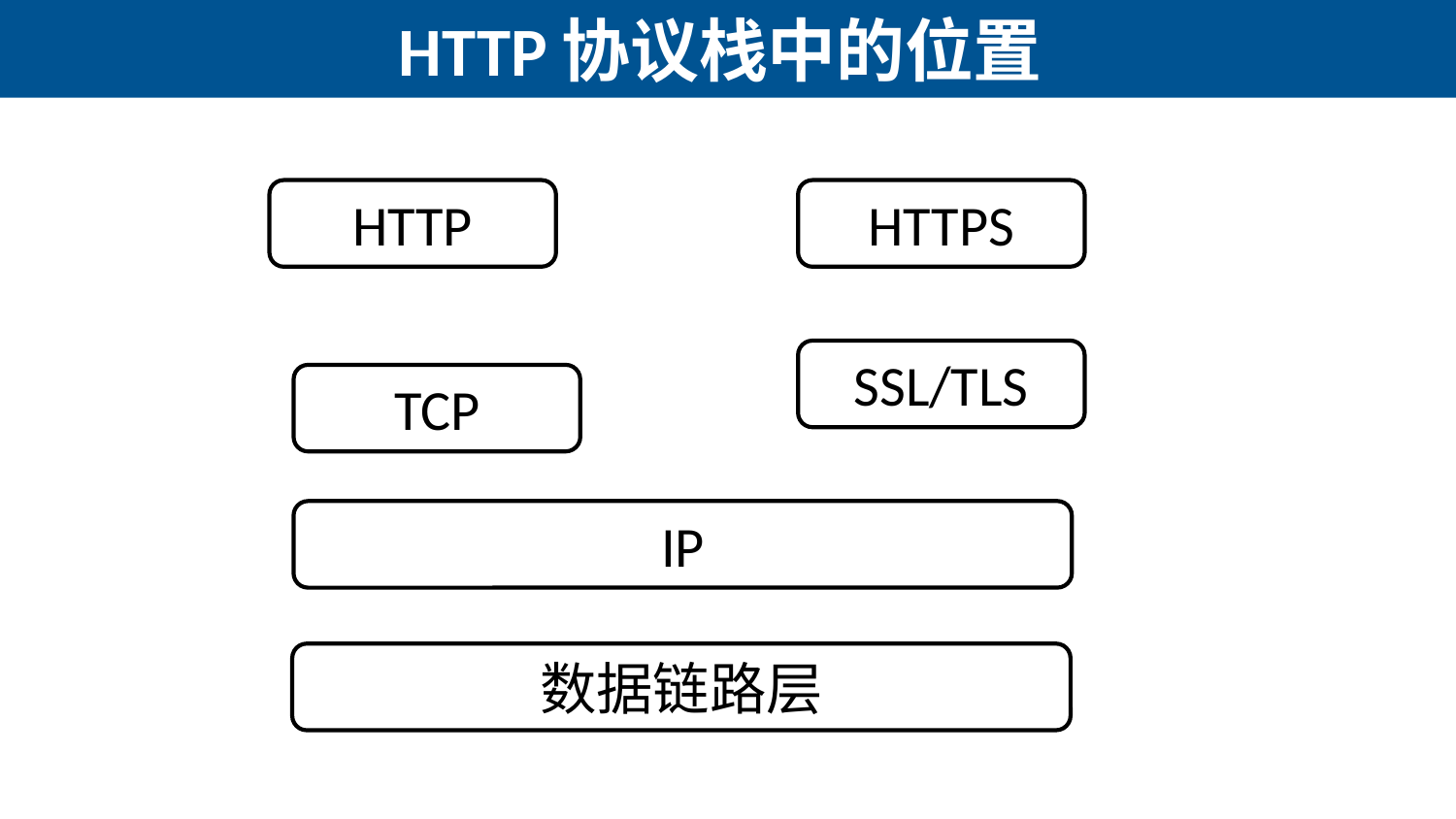

# HTTP协议栈中的位置
HTTP
HTTPS
SSL/TLS
TCP
IP
数据链路层